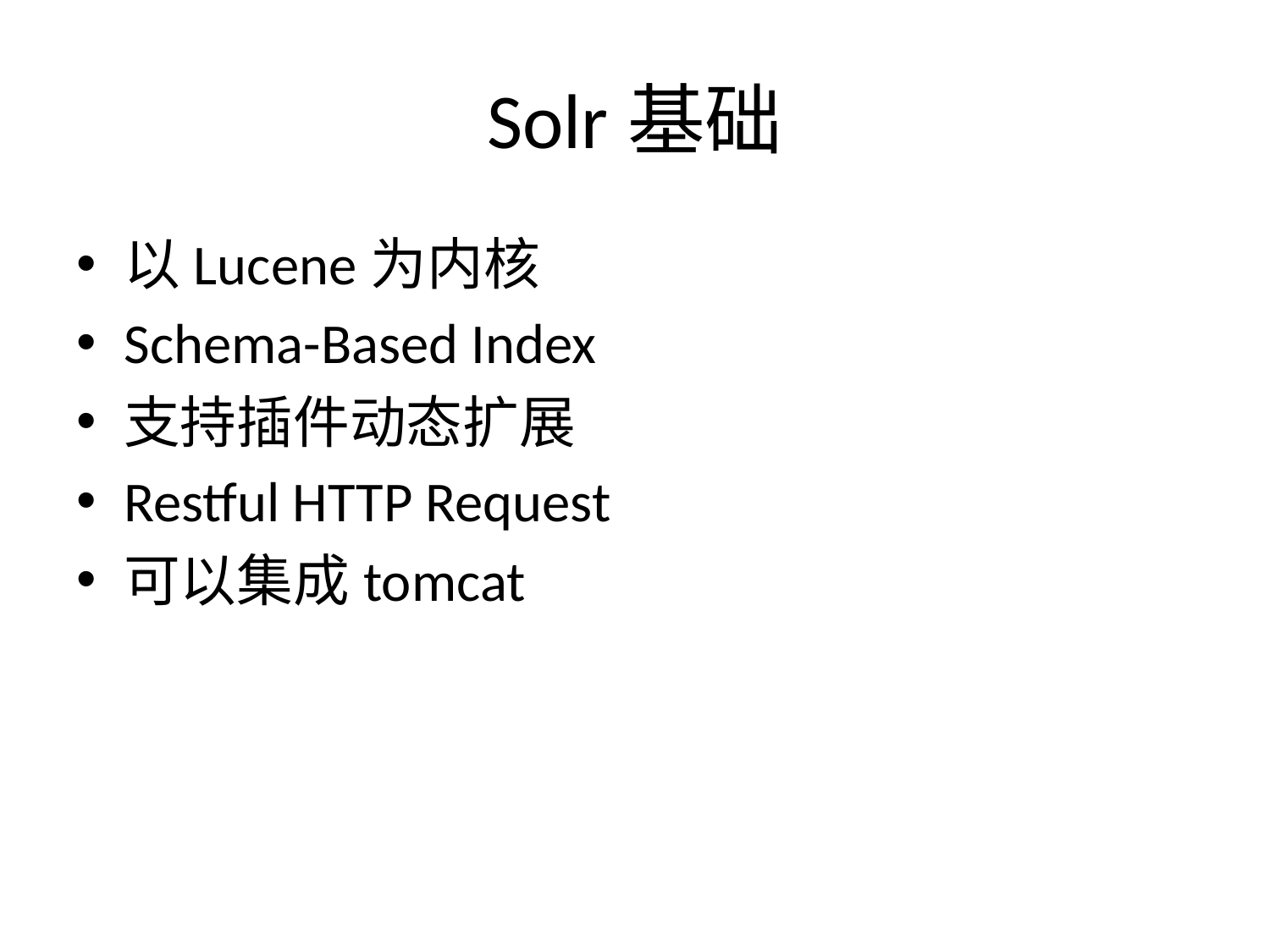

# Solr基础
以Lucene为内核
Schema-Based Index
支持插件动态扩展
Restful HTTP Request
可以集成tomcat